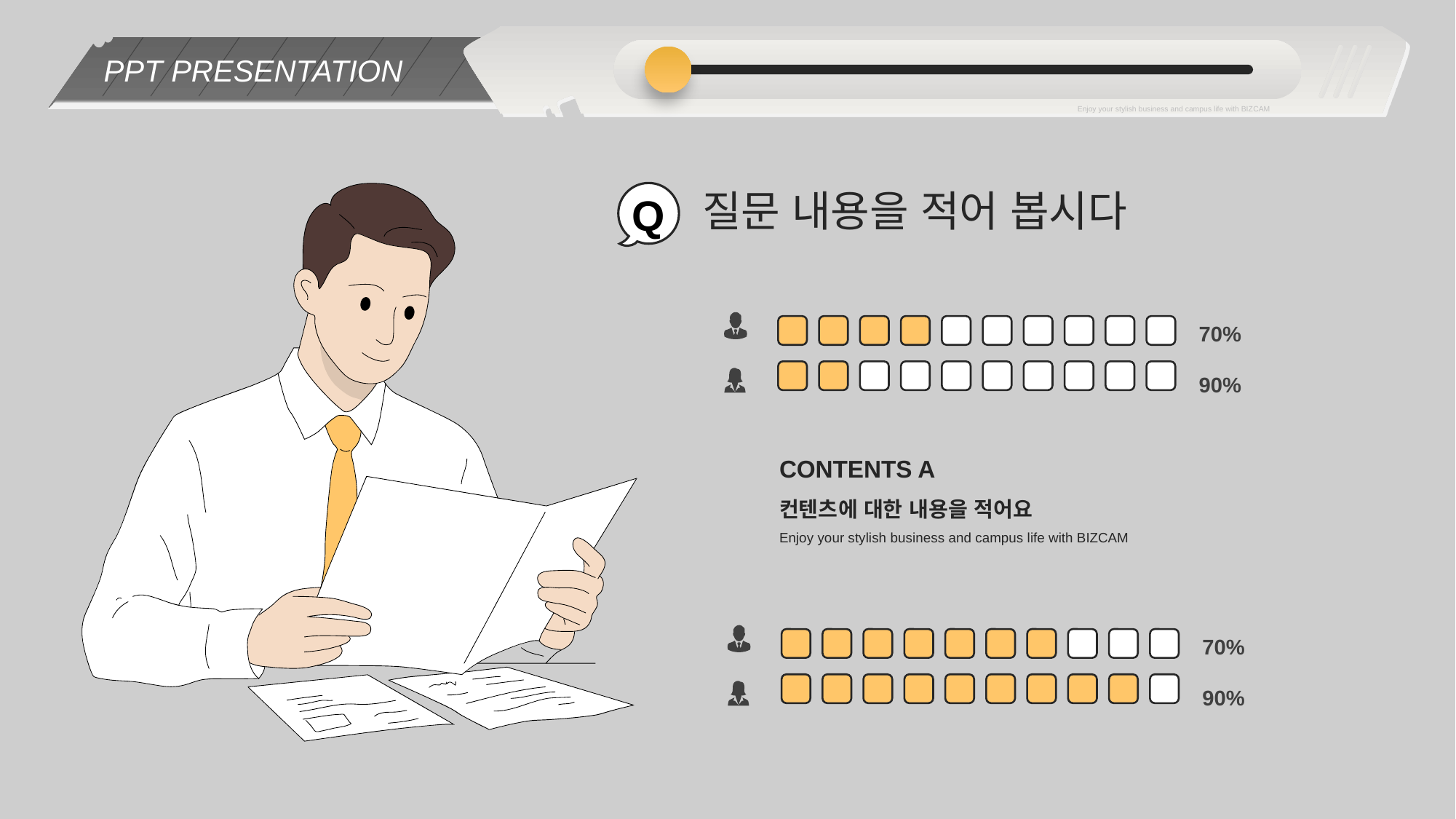

Enjoy your stylish business and campus life with BIZCAM

PPT PRESENTATION
질문 내용을 적어 봅시다

Q
70%
90%

CONTENTS A
컨텐츠에 대한 내용을 적어요
Enjoy your stylish business and campus life with BIZCAM
70%
90%